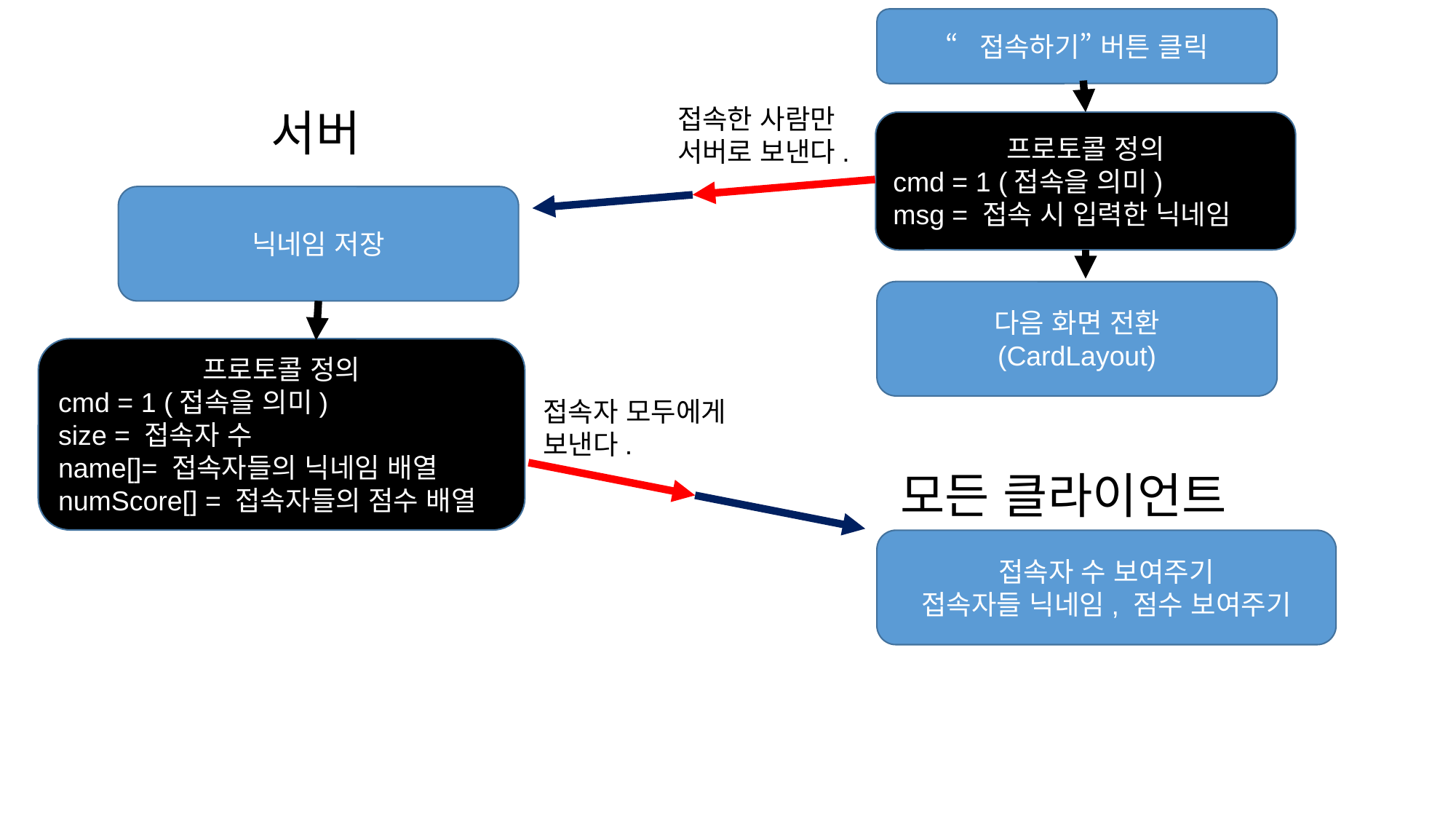

흐름도 2. ＂접속하기” 버튼
버튼을 누른 클라이언트
“접속하기” 버튼 클릭
서버
접속한 사람만 서버로 보낸다.
프로토콜 정의
cmd = 1 (접속을 의미)
msg = 접속 시 입력한 닉네임
닉네임 저장
다음 화면 전환
(CardLayout)
프로토콜 정의
cmd = 1 (접속을 의미)
size = 접속자 수
name[]= 접속자들의 닉네임 배열
numScore[] = 접속자들의 점수 배열
접속자 모두에게 보낸다.
모든 클라이언트
접속자 수 보여주기
접속자들 닉네임, 점수 보여주기